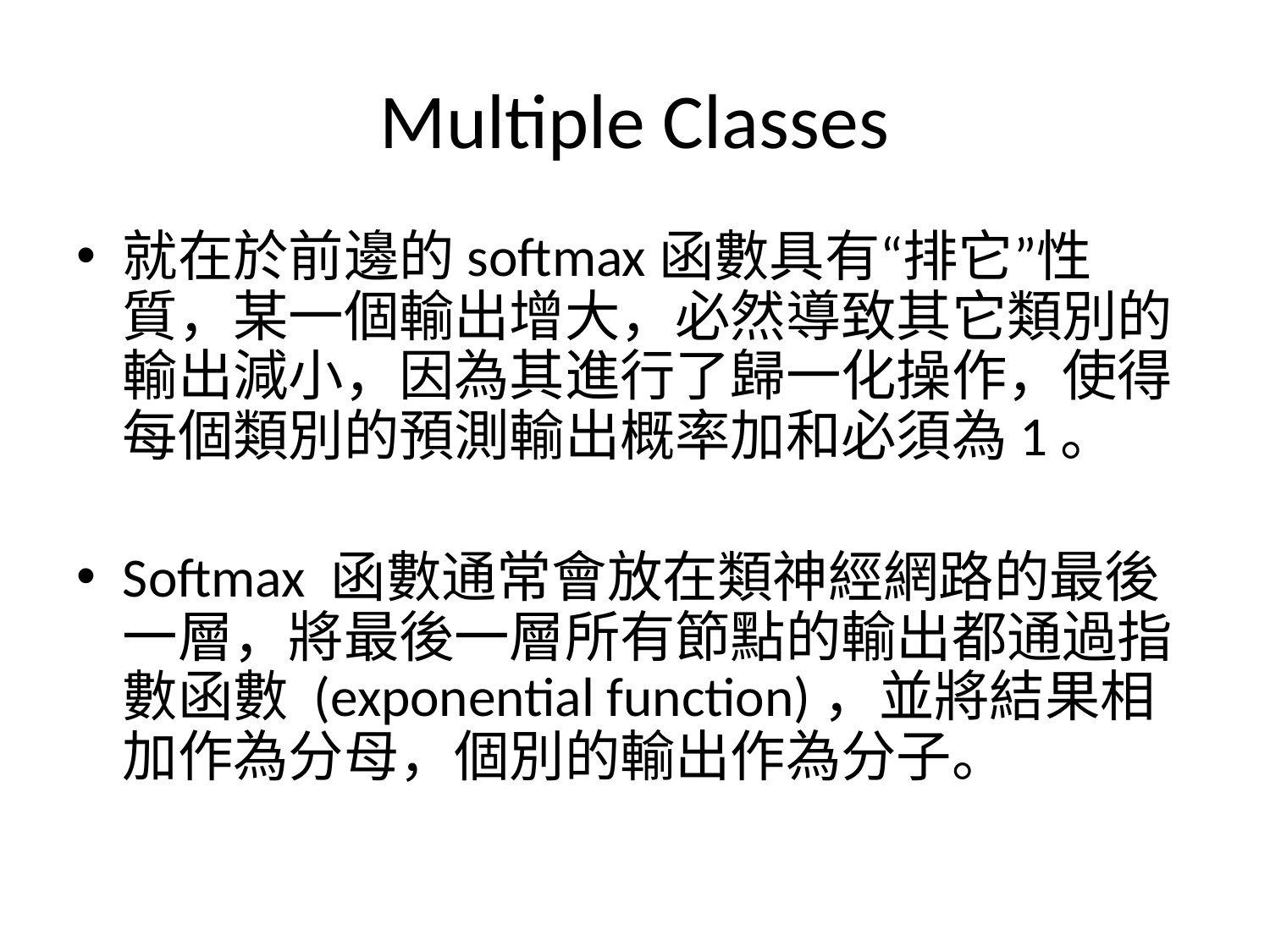

# Multiple Classes
就在於前邊的softmax函數具有“排它”性質，某一個輸出增大，必然導致其它​​類別的輸出減小，因為其進行了歸一化操作，使得每個類別的預測輸出概率加和必須為1。

Softmax 函數通常會放在類神經網路的最後一層，將最後一層所有節點的輸出都通過指數函數 (exponential function)，並將結果相加作為分母，個別的輸出作為分子。